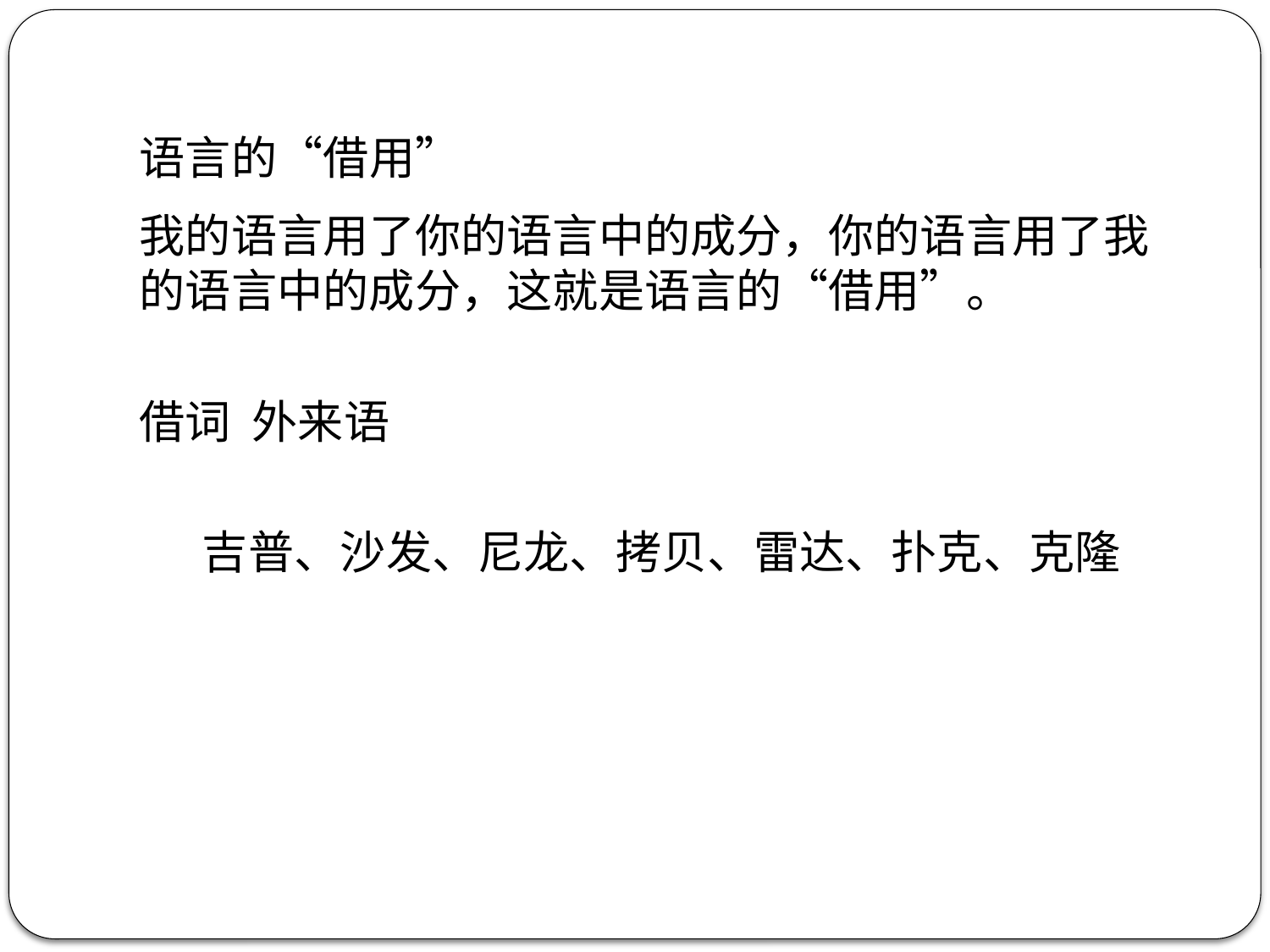

# 语言的“借用”
我的语言用了你的语言中的成分，你的语言用了我的语言中的成分，这就是语言的“借用”。

借词  外来语

     吉普、沙发、尼龙、拷贝、雷达、扑克、克隆